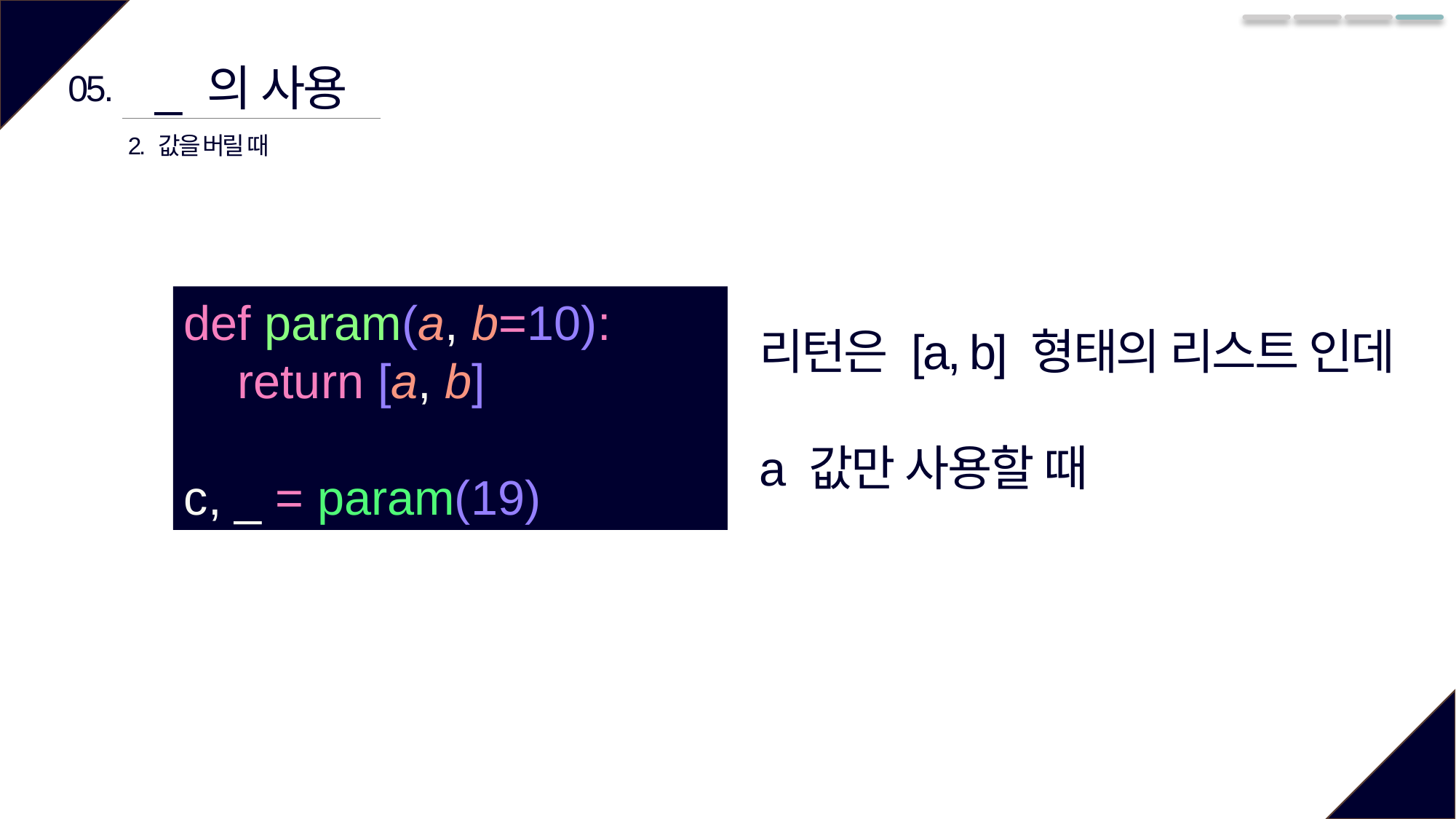

_ 의 사용
05.
2. 값을 버릴 때
def param(a, b=10):
    return [a, b]
c, _ = param(19)
리턴은 [a, b] 형태의 리스트 인데

a 값만 사용할 때